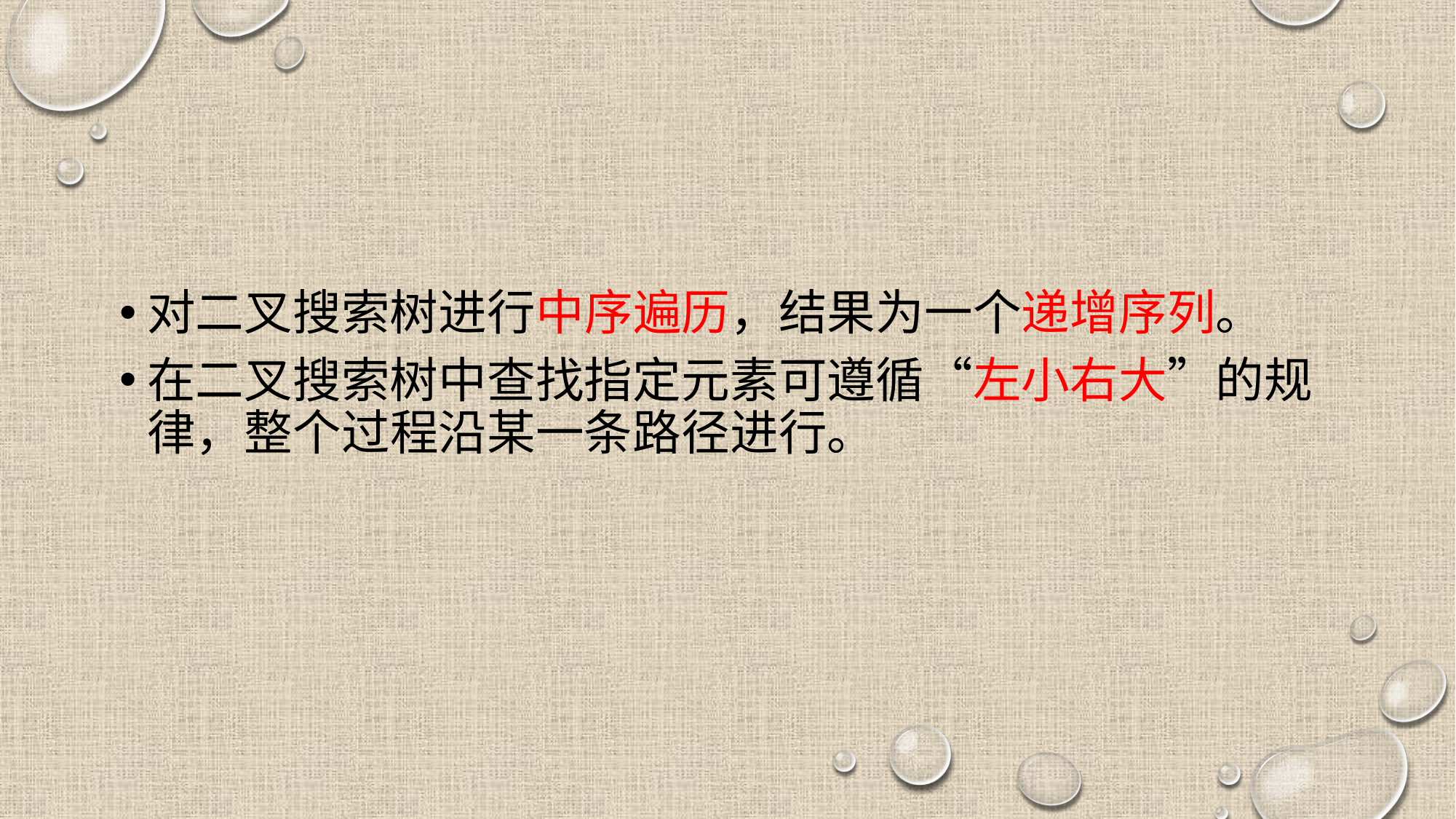

#
对二叉搜索树进行中序遍历，结果为一个递增序列。
在二叉搜索树中查找指定元素可遵循“左小右大”的规律，整个过程沿某一条路径进行。